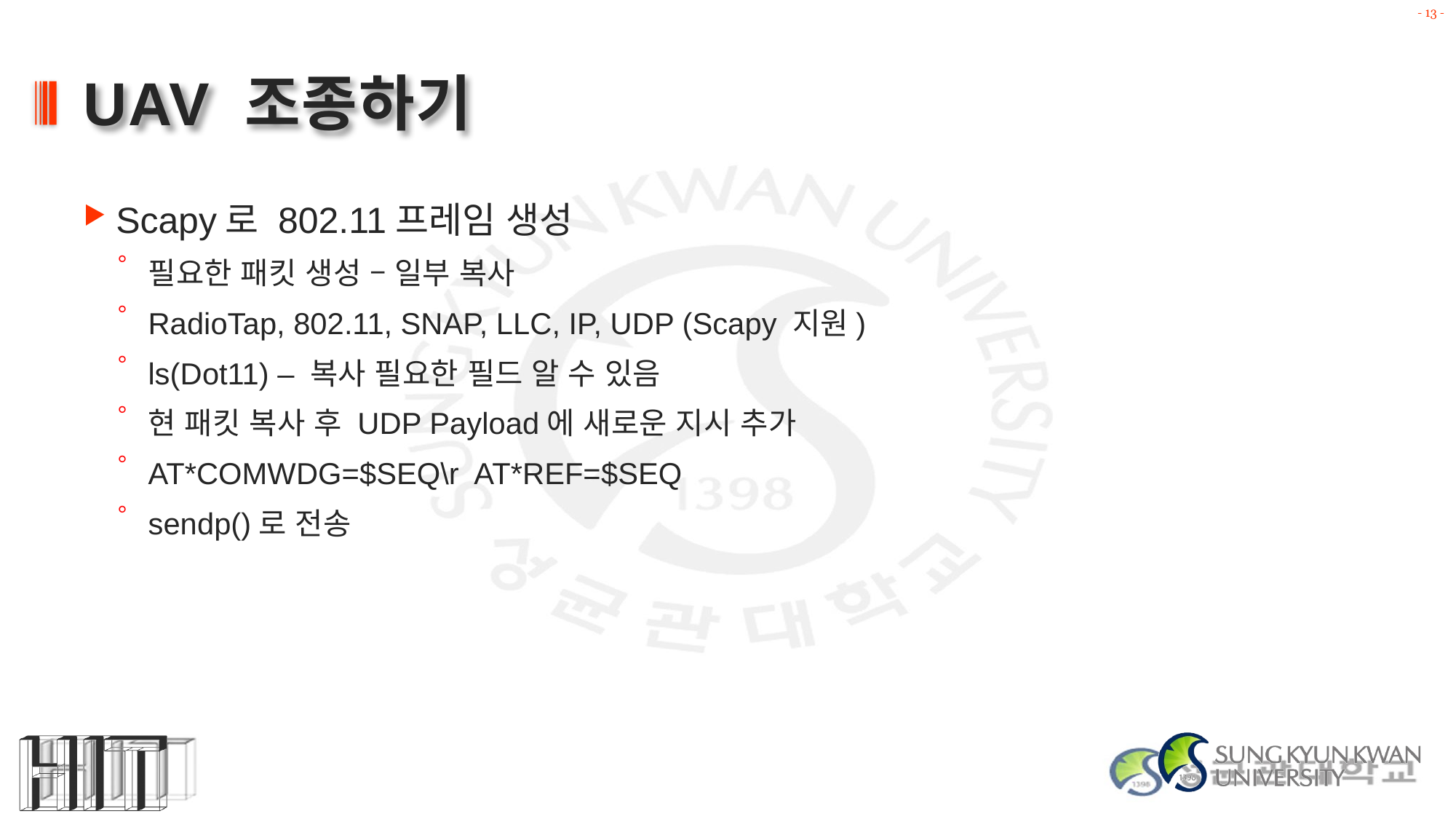

# UAV 조종하기
Scapy로 802.11프레임 생성
필요한 패킷 생성 – 일부 복사
RadioTap, 802.11, SNAP, LLC, IP, UDP (Scapy 지원)
ls(Dot11) – 복사 필요한 필드 알 수 있음
현 패킷 복사 후 UDP Payload에 새로운 지시 추가
AT*COMWDG=$SEQ\r  AT*REF=$SEQ
sendp()로 전송